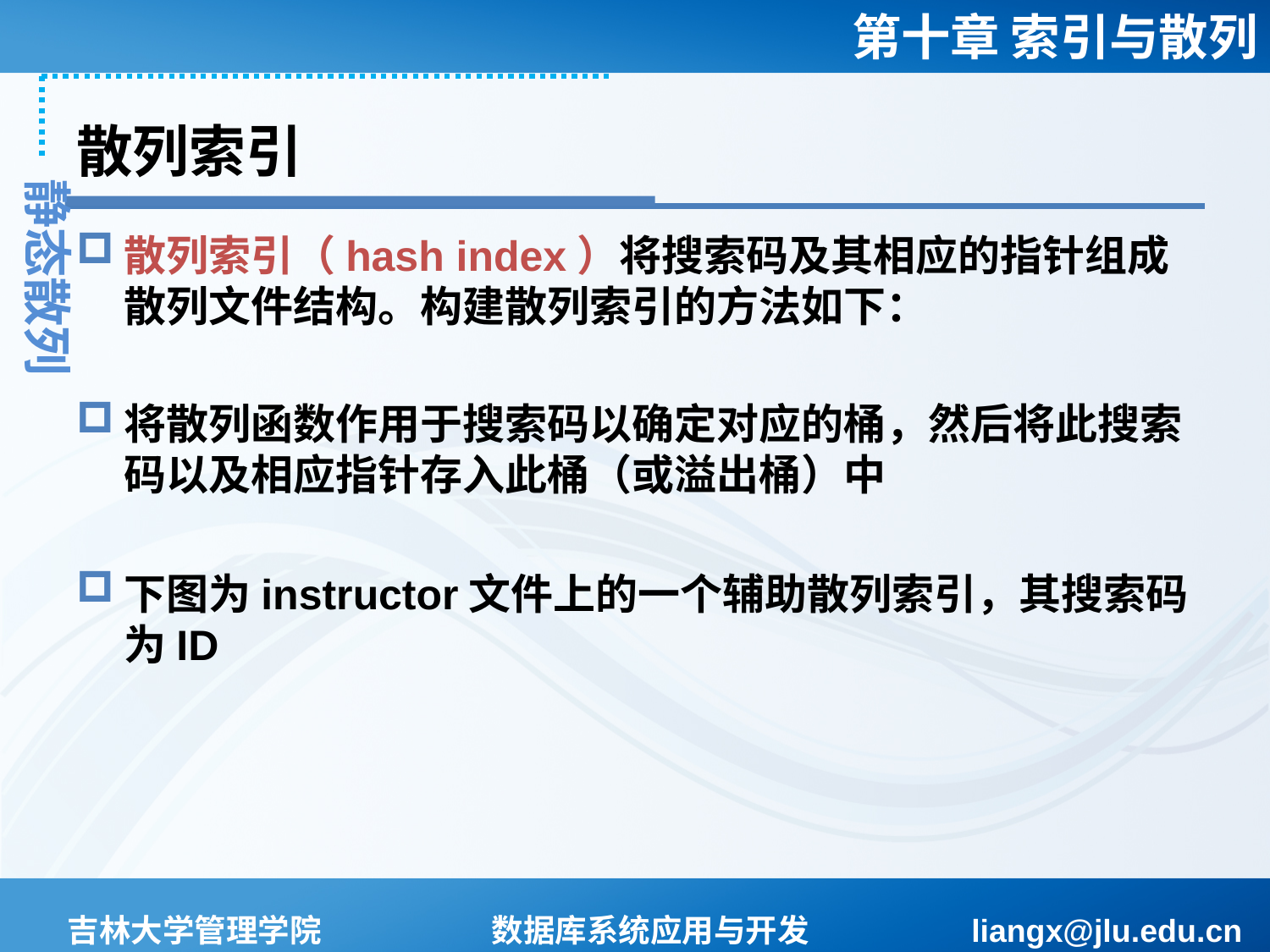

# 散列索引
静态散列

散列索引（hash index）将搜索码及其相应的指针组成散列文件结构。构建散列索引的方法如下：

将散列函数作用于搜索码以确定对应的桶，然后将此搜索码以及相应指针存入此桶（或溢出桶）中

下图为instructor文件上的一个辅助散列索引，其搜索码为ID